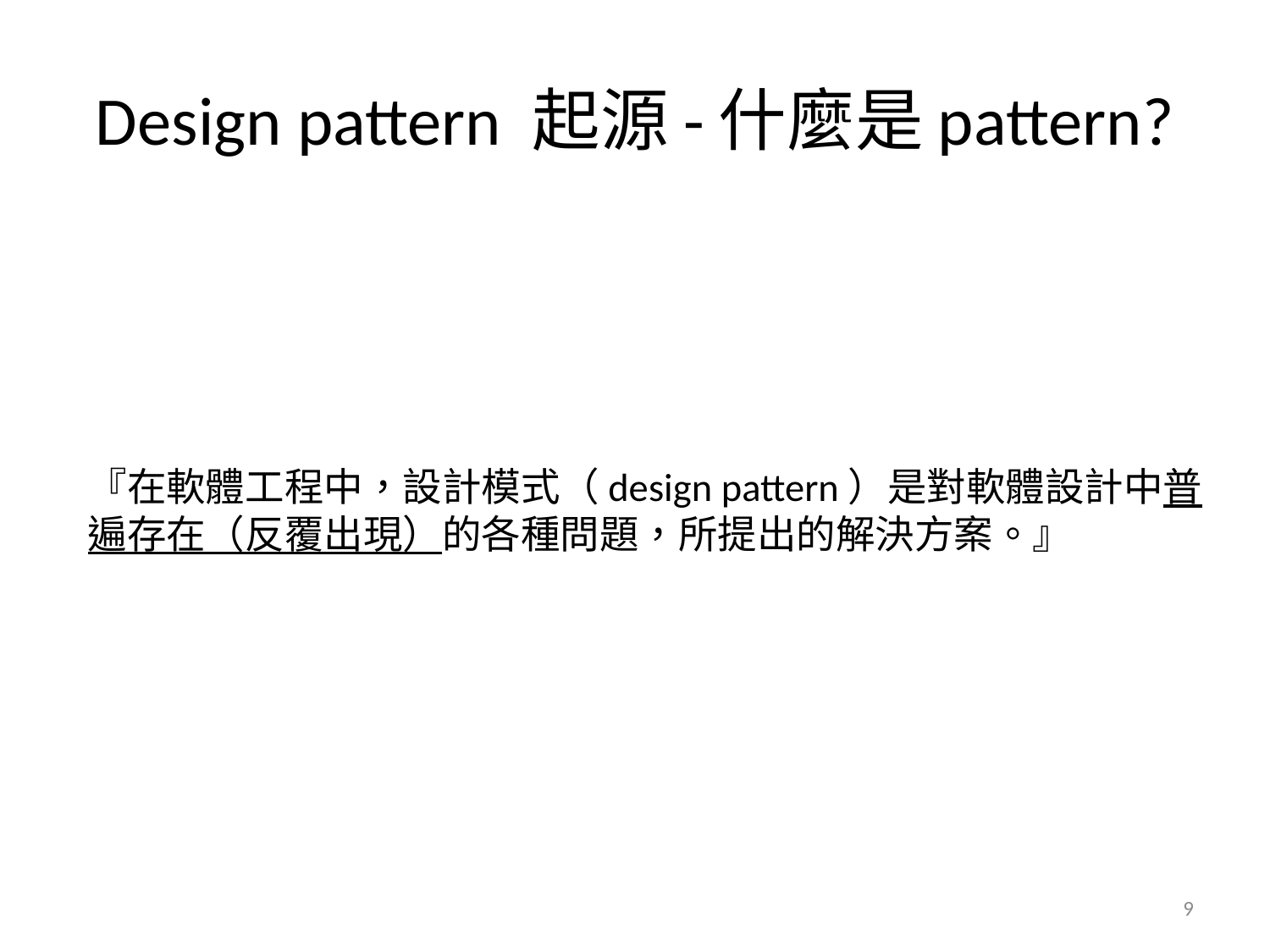

# Design pattern 起源-什麼是pattern?

『在軟體工程中，設計模式（design pattern）是對軟體設計中普遍存在（反覆出現）的各種問題，所提出的解決方案。』
9